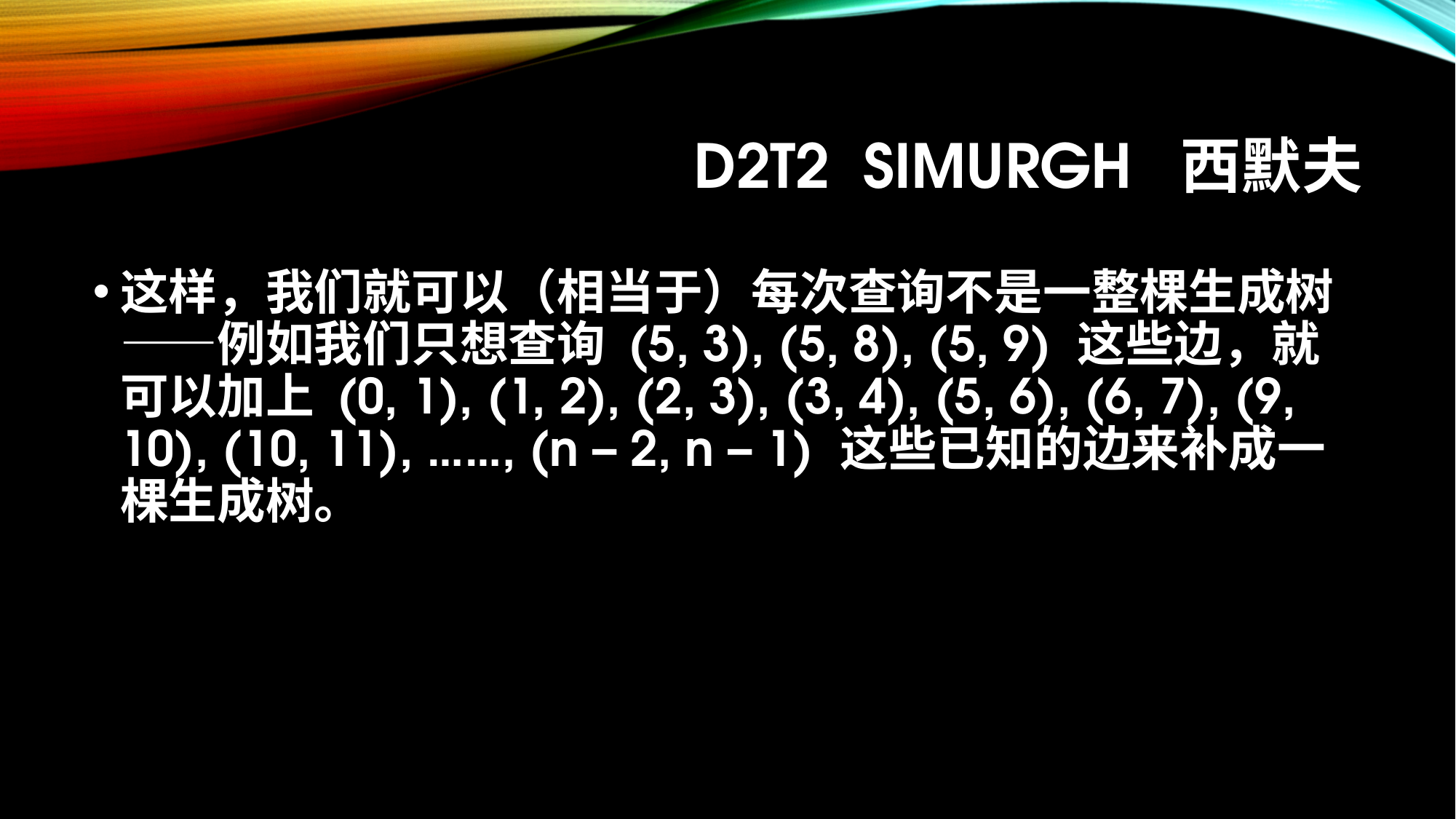

# D2T2  Simurgh  西默夫
这样，我们就可以（相当于）每次查询不是一整棵生成树——例如我们只想查询 (5, 3), (5, 8), (5, 9) 这些边，就可以加上 (0, 1), (1, 2), (2, 3), (3, 4), (5, 6), (6, 7), (9, 10), (10, 11), ……, (n – 2, n – 1) 这些已知的边来补成一棵生成树。